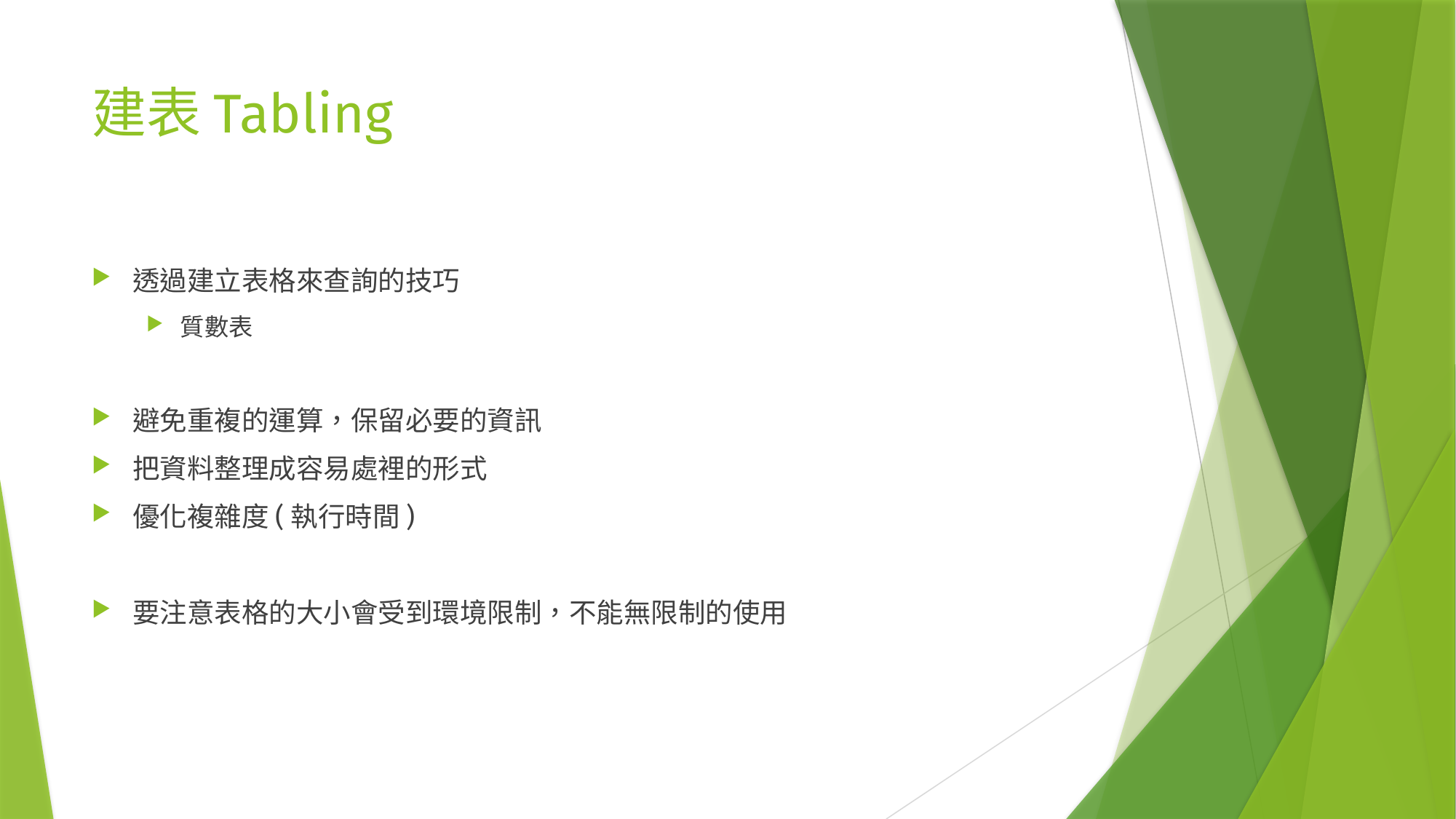

# 建表Tabling
透過建立表格來查詢的技巧
質數表

避免重複的運算，保留必要的資訊
把資料整理成容易處裡的形式
優化複雜度(執行時間)

要注意表格的大小會受到環境限制，不能無限制的使用